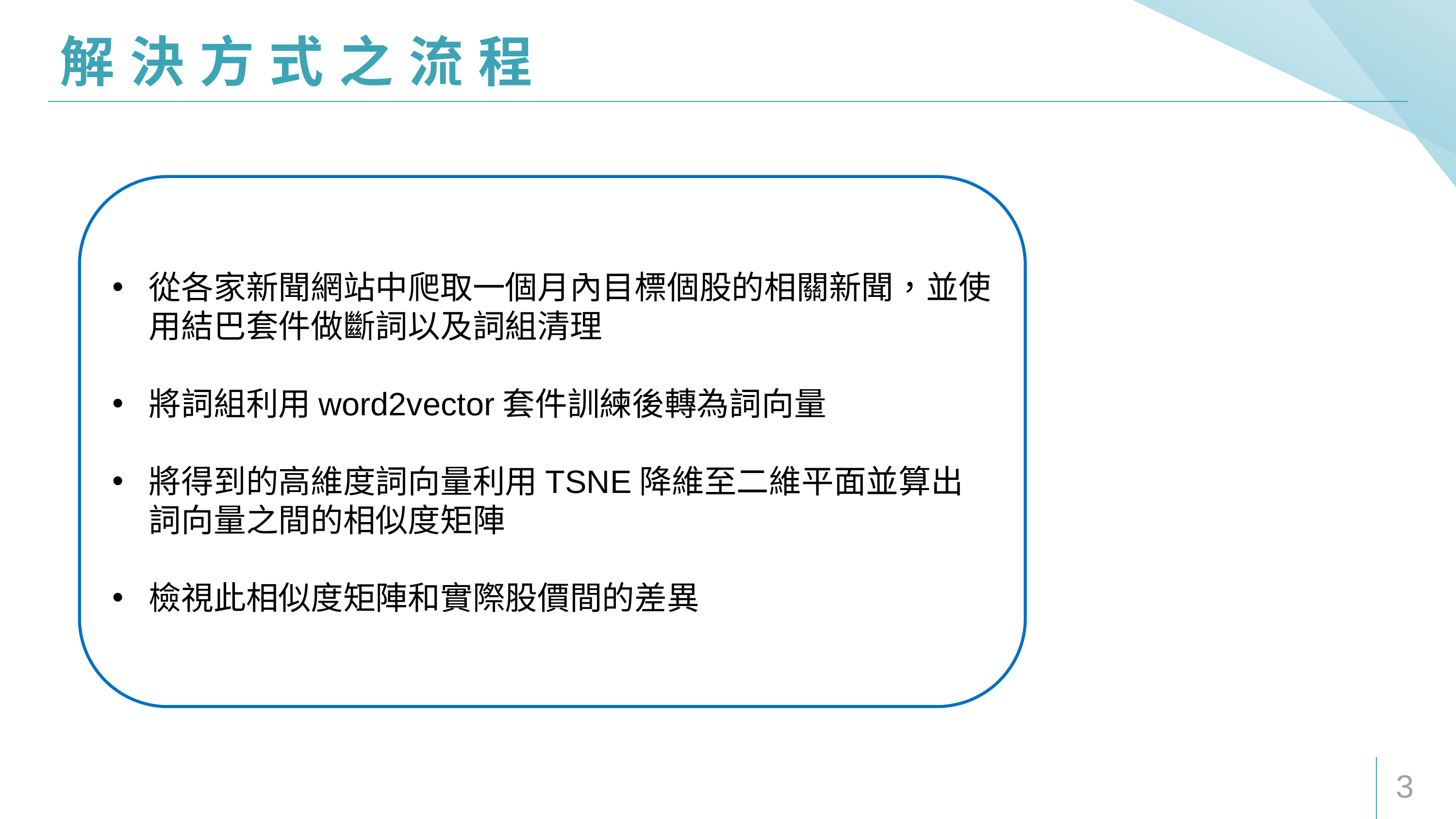

# 解決方式之流程
從各家新聞網站中爬取一個月內目標個股的相關新聞，並使用結巴套件做斷詞以及詞組清理

將詞組利用word2vector套件訓練後轉為詞向量

將得到的高維度詞向量利用TSNE降維至二維平面並算出詞向量之間的相似度矩陣

檢視此相似度矩陣和實際股價間的差異
3